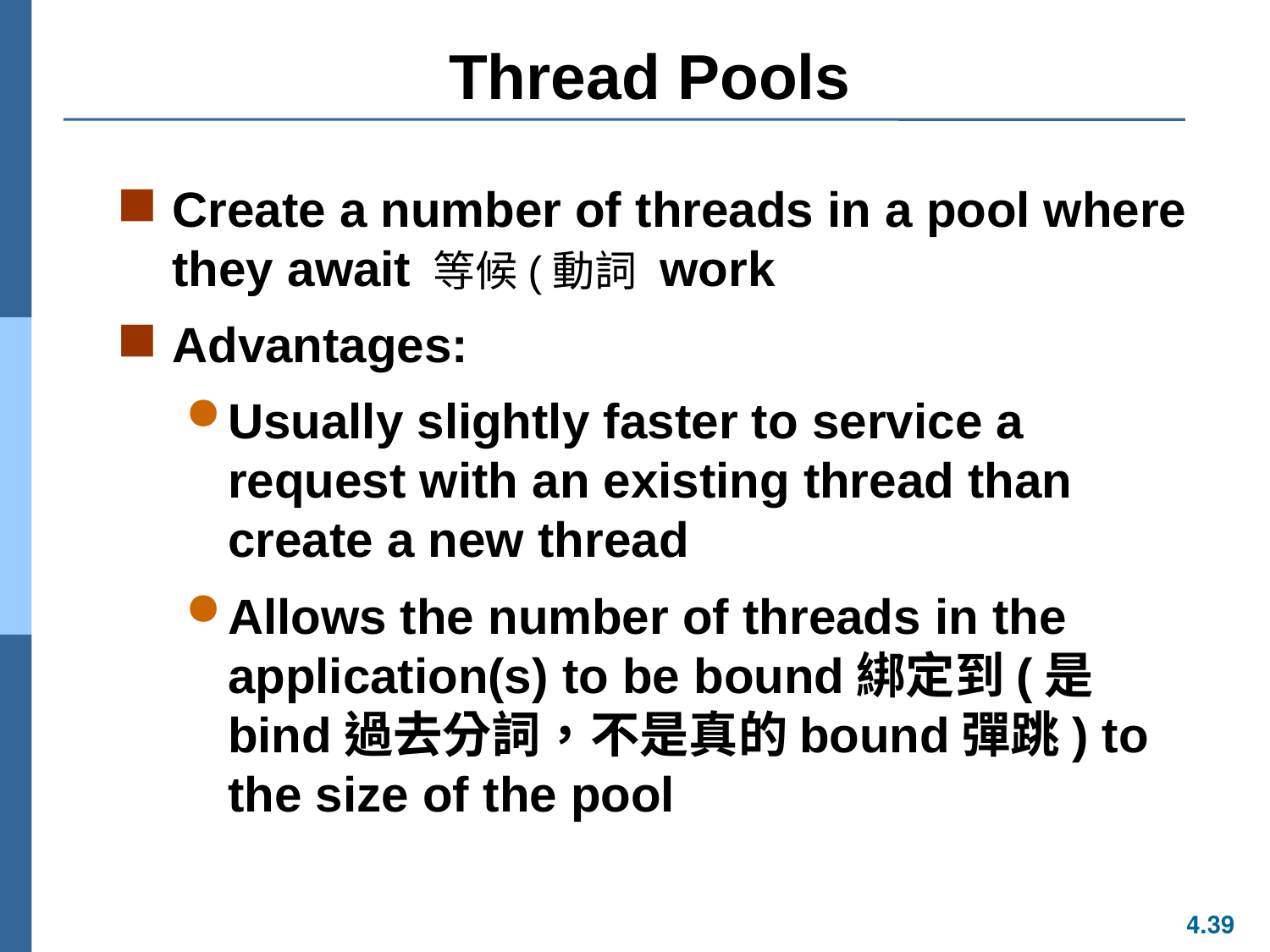

# Thread Pools
Create a number of threads in a pool where they await 等候(動詞 work
Advantages:
Usually slightly faster to service a request with an existing thread than create a new thread
Allows the number of threads in the application(s) to be bound綁定到(是bind過去分詞，不是真的bound彈跳) to the size of the pool